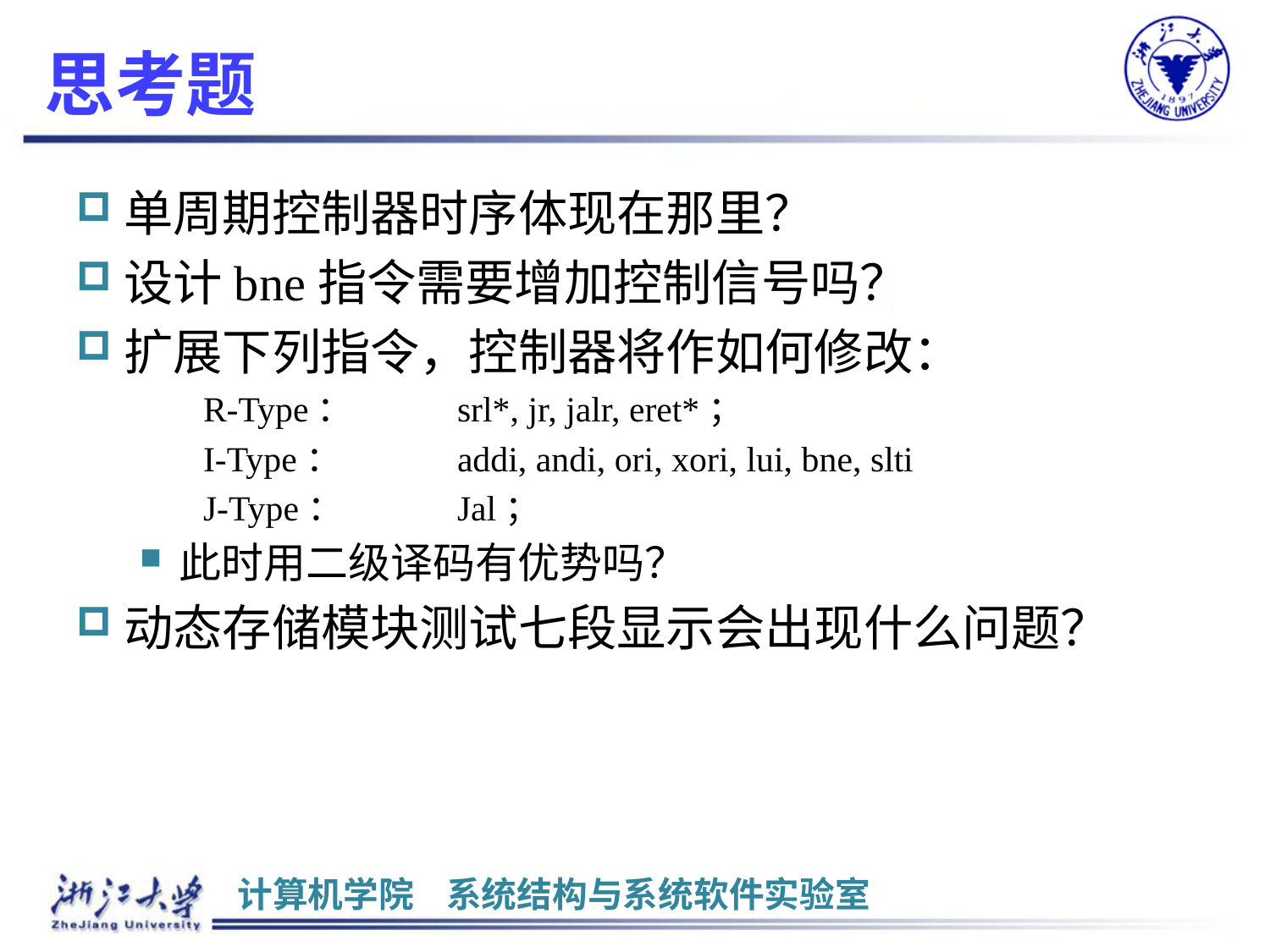

# 思考题
单周期控制器时序体现在那里？
设计bne指令需要增加控制信号吗？
扩展下列指令，控制器将作如何修改：
	R-Type：	srl*, jr, jalr, eret*；
	I-Type：	addi, andi, ori, xori, lui, bne, slti
	J-Type：	Jal；
此时用二级译码有优势吗？
动态存储模块测试七段显示会出现什么问题？